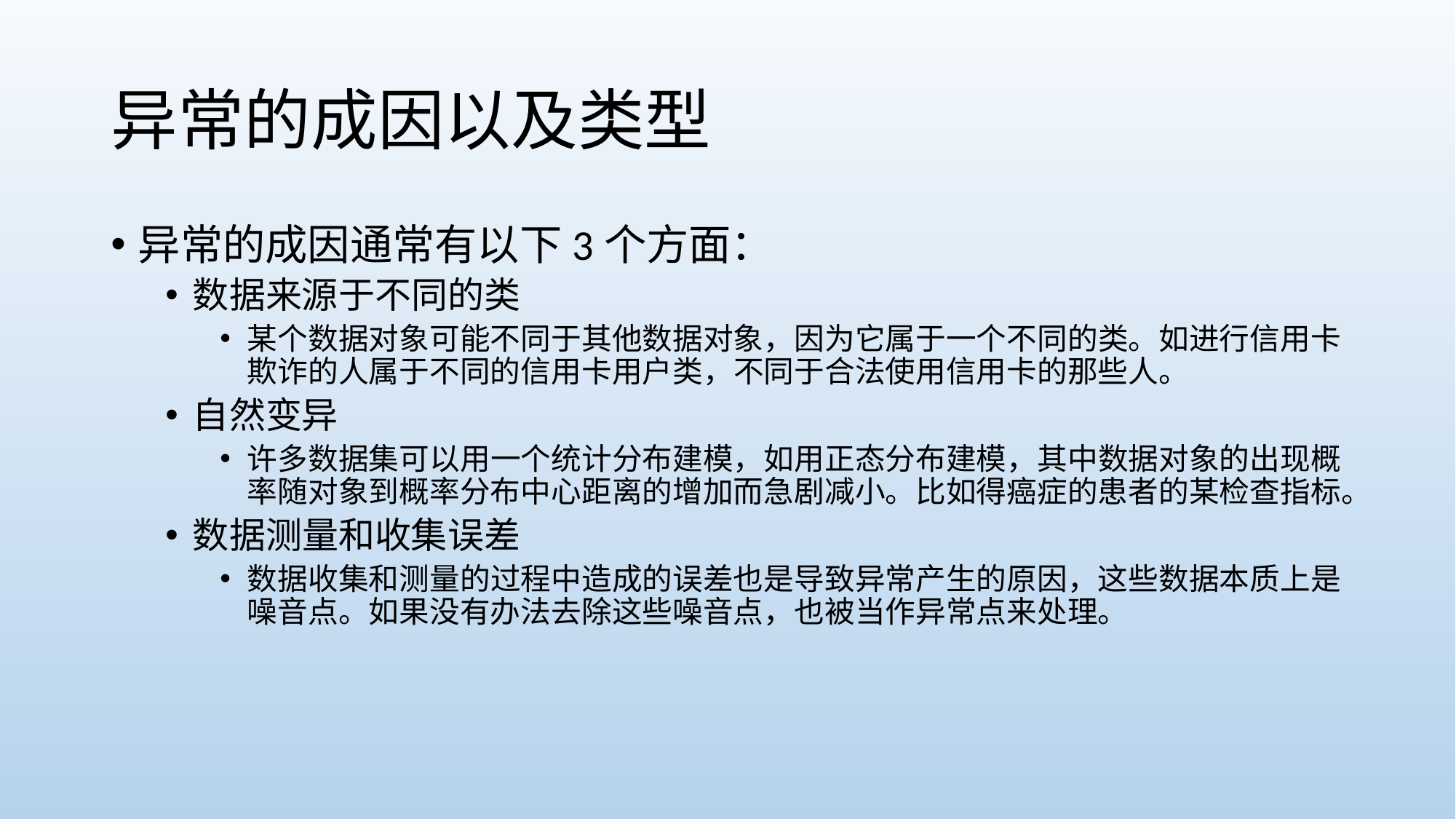

# 异常的成因以及类型
异常的成因通常有以下3个方面：
数据来源于不同的类
某个数据对象可能不同于其他数据对象，因为它属于一个不同的类。如进行信用卡欺诈的人属于不同的信用卡用户类，不同于合法使用信用卡的那些人。
自然变异
许多数据集可以用一个统计分布建模，如用正态分布建模，其中数据对象的出现概率随对象到概率分布中心距离的增加而急剧减小。比如得癌症的患者的某检查指标。
数据测量和收集误差
数据收集和测量的过程中造成的误差也是导致异常产生的原因，这些数据本质上是噪音点。如果没有办法去除这些噪音点，也被当作异常点来处理。